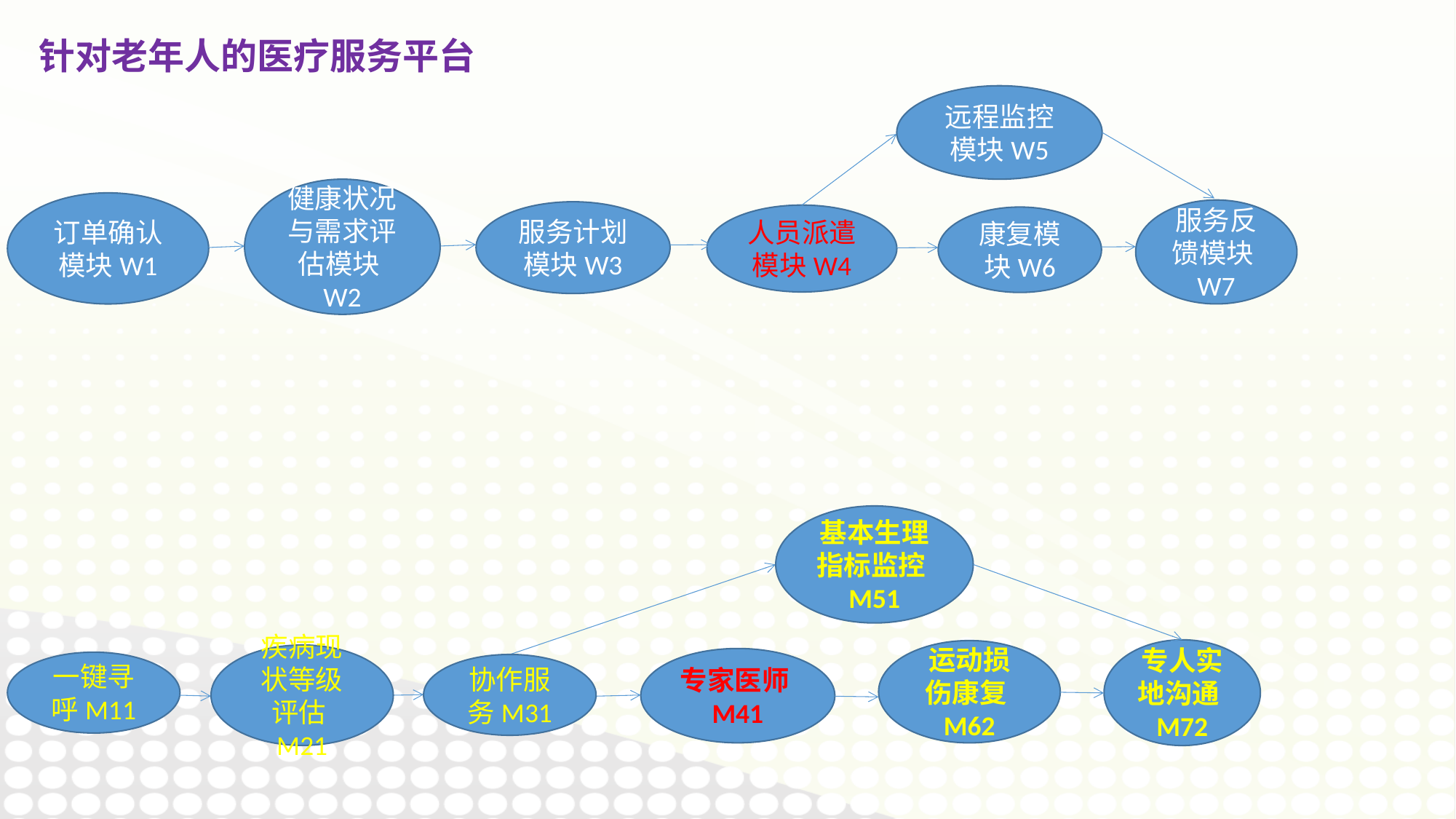

针对老年人的医疗服务平台
远程监控模块W5
健康状况与需求评估模块W2
订单确认模块W1
服务反馈模块W7
服务计划模块W3
人员派遣模块W4
康复模块W6
基本生理指标监控M51
专人实地沟通M72
运动损伤康复M62
疾病现状等级评估M21
专家医师M41
一键寻呼M11
协作服务M31